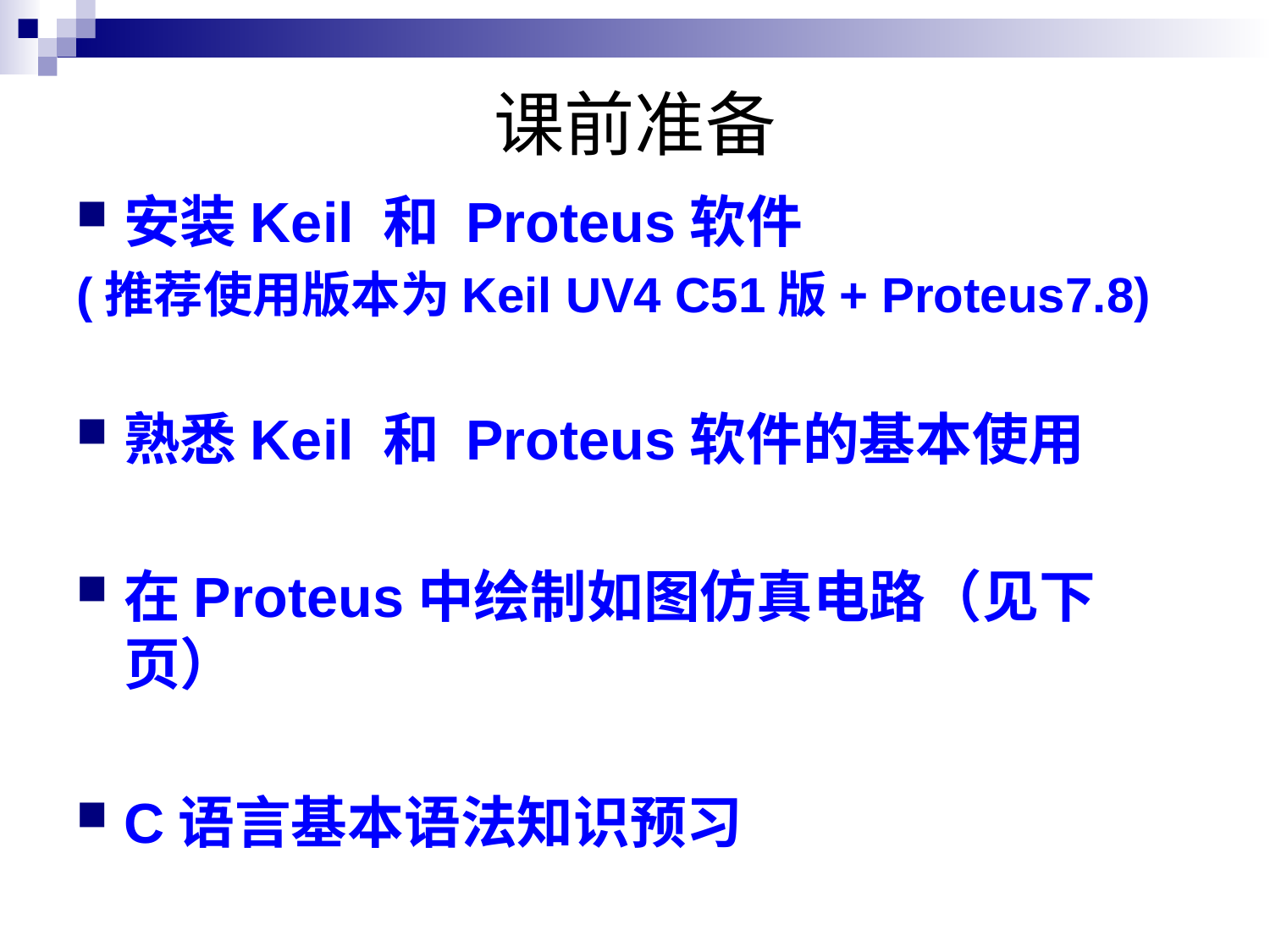

# 课前准备
安装Keil 和 Proteus软件
(推荐使用版本为Keil UV4 C51版+ Proteus7.8)

熟悉Keil 和 Proteus软件的基本使用

在Proteus中绘制如图仿真电路（见下页）

C语言基本语法知识预习